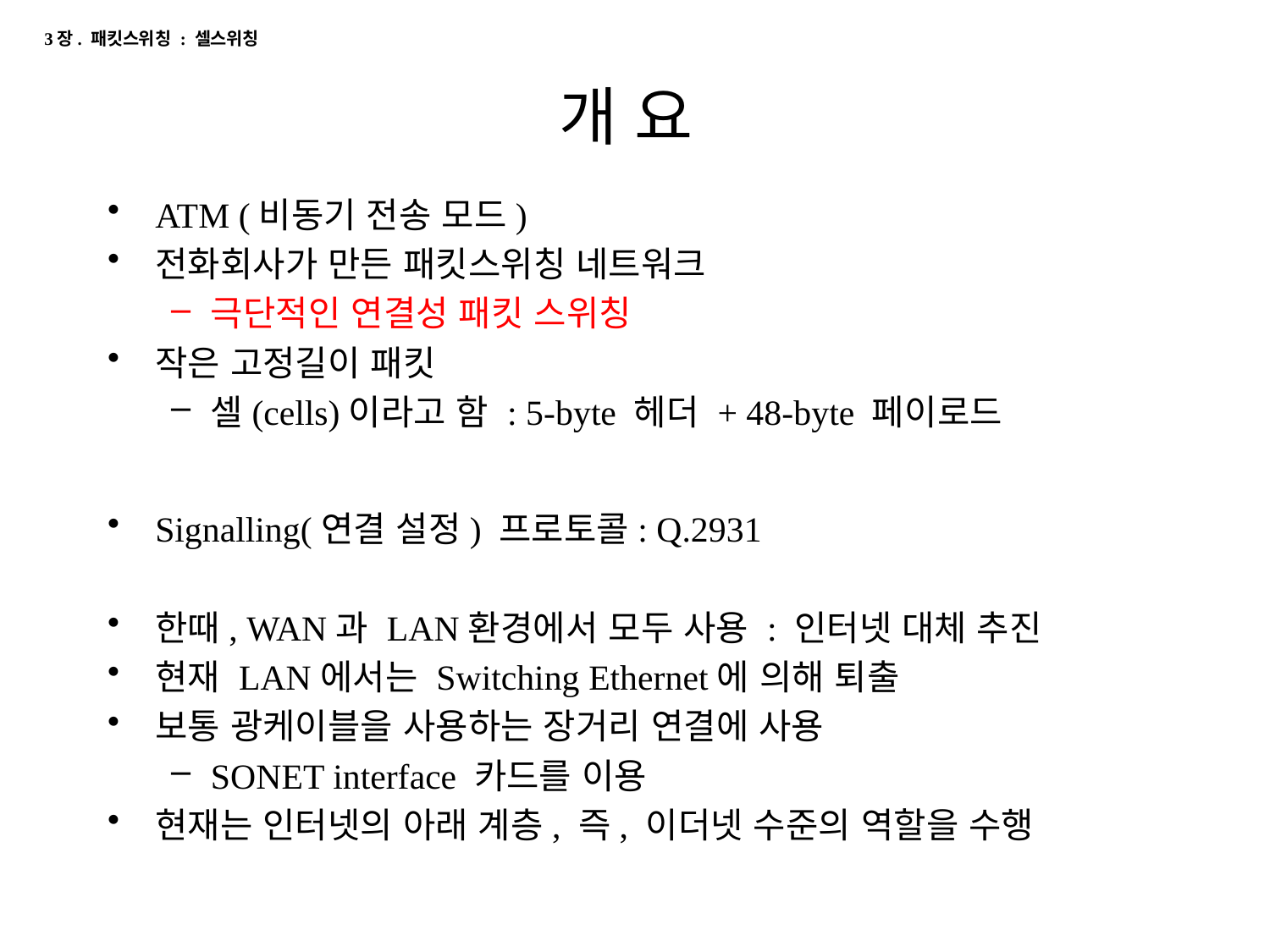

3장. 패킷스위칭 : 셀스위칭
# 개 요
ATM (비동기 전송 모드)
전화회사가 만든 패킷스위칭 네트워크
극단적인 연결성 패킷 스위칭
작은 고정길이 패킷
셀(cells)이라고 함 : 5-byte 헤더 + 48-byte 페이로드

Signalling(연결 설정) 프로토콜: Q.2931

한때, WAN과 LAN환경에서 모두 사용 : 인터넷 대체 추진
현재 LAN에서는 Switching Ethernet에 의해 퇴출
보통 광케이블을 사용하는 장거리 연결에 사용
SONET interface 카드를 이용
현재는 인터넷의 아래 계층, 즉, 이더넷 수준의 역할을 수행